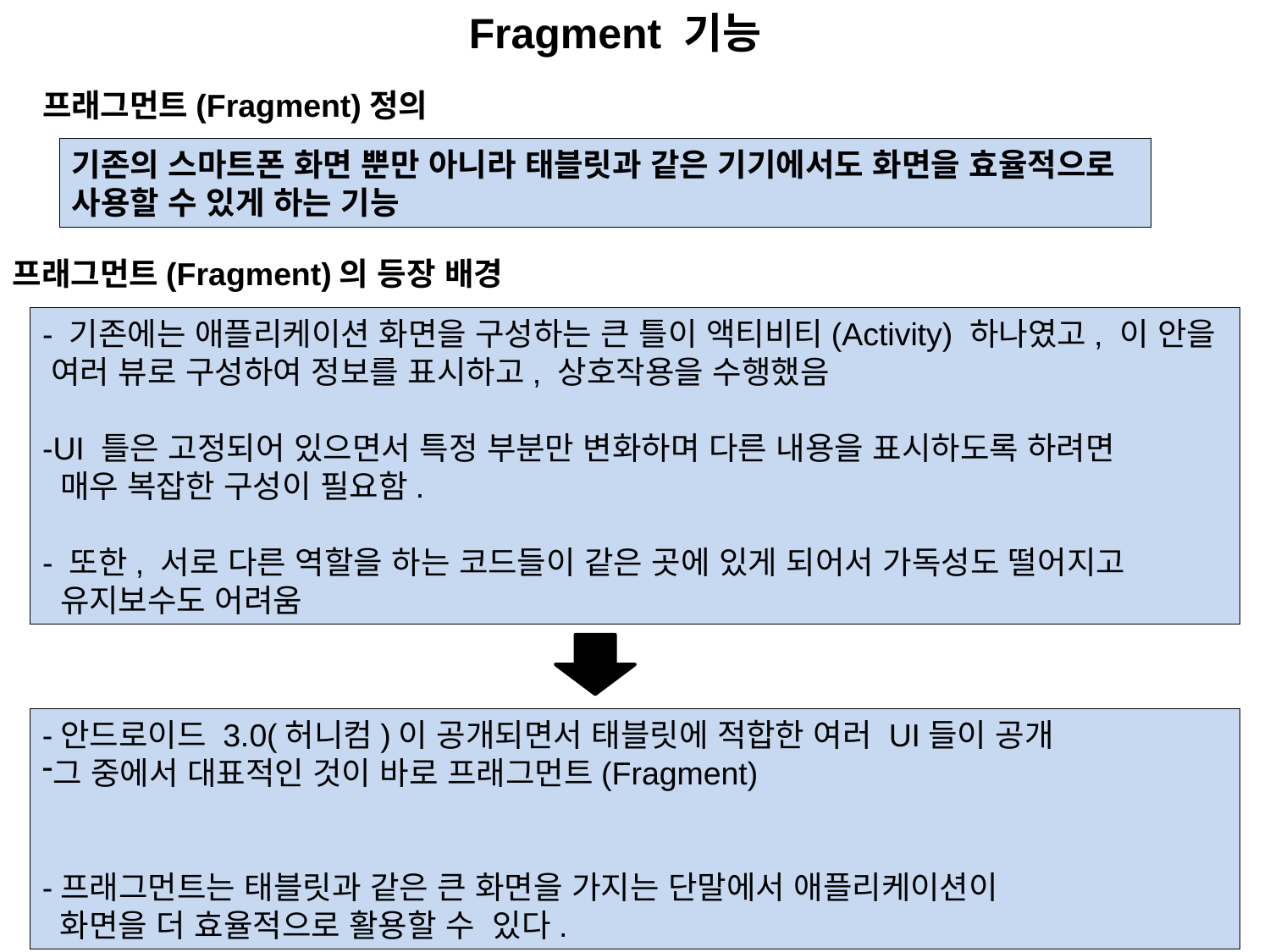

Fragment 기능
프래그먼트(Fragment)정의
기존의 스마트폰 화면 뿐만 아니라 태블릿과 같은 기기에서도 화면을 효율적으로 사용할 수 있게 하는 기능
프래그먼트(Fragment)의 등장 배경
- 기존에는 애플리케이션 화면을 구성하는 큰 틀이 액티비티(Activity) 하나였고, 이 안을   여러 뷰로 구성하여 정보를 표시하고, 상호작용을 수행했음

-UI 틀은 고정되어 있으면서 특정 부분만 변화하며 다른 내용을 표시하도록 하려면
  매우 복잡한 구성이 필요함.
- 또한, 서로 다른 역할을 하는 코드들이 같은 곳에 있게 되어서 가독성도 떨어지고
  유지보수도 어려움

-안드로이드 3.0(허니컴)이 공개되면서 태블릿에 적합한 여러 UI들이 공개
그 중에서 대표적인 것이 바로 프래그먼트(Fragment)

-프래그먼트는 태블릿과 같은 큰 화면을 가지는 단말에서 애플리케이션이
  화면을 더 효율적으로 활용할 수  있다.